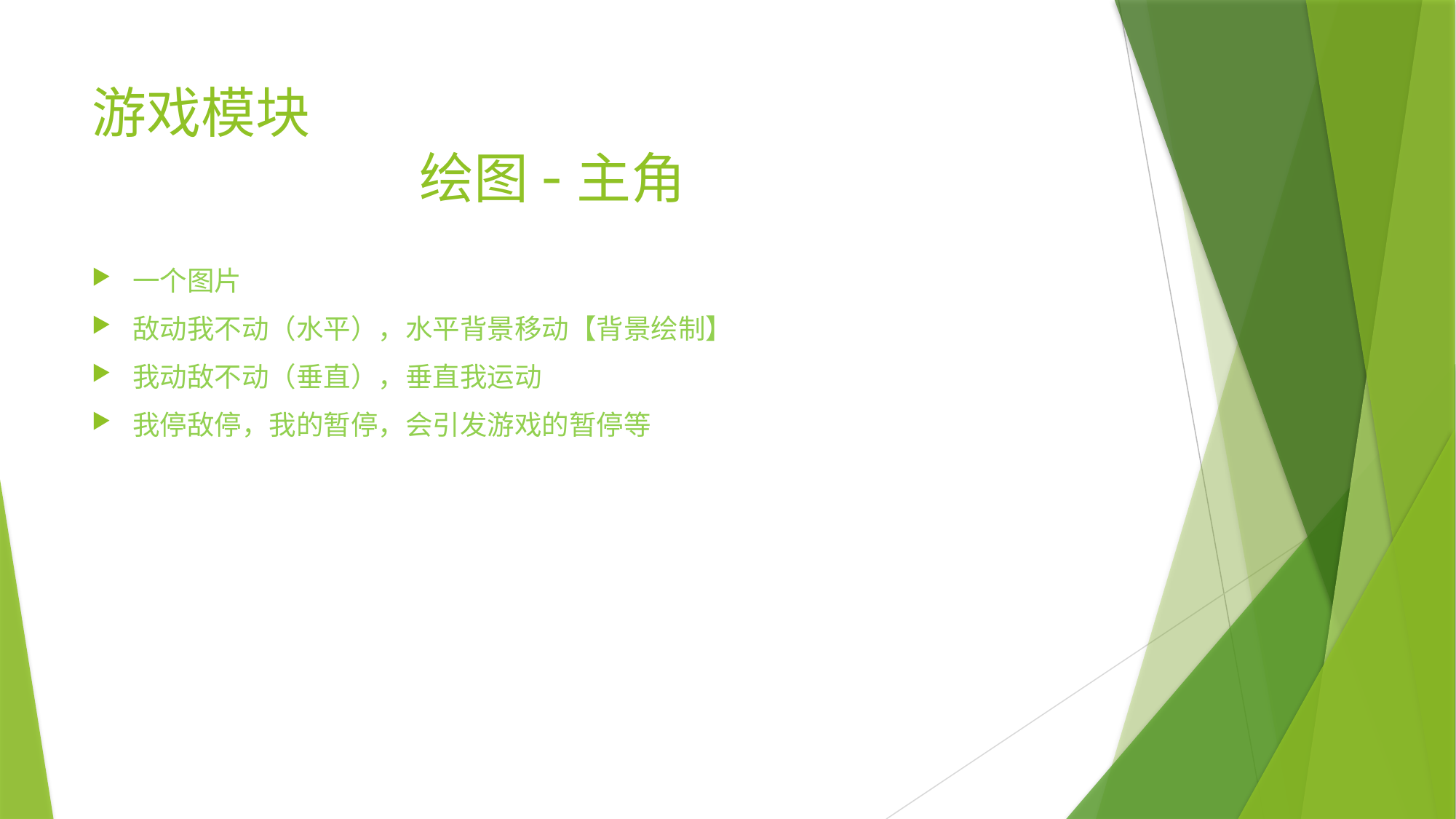

# 游戏模块 绘图-主角
一个图片
敌动我不动（水平），水平背景移动【背景绘制】
我动敌不动（垂直），垂直我运动
我停敌停，我的暂停，会引发游戏的暂停等